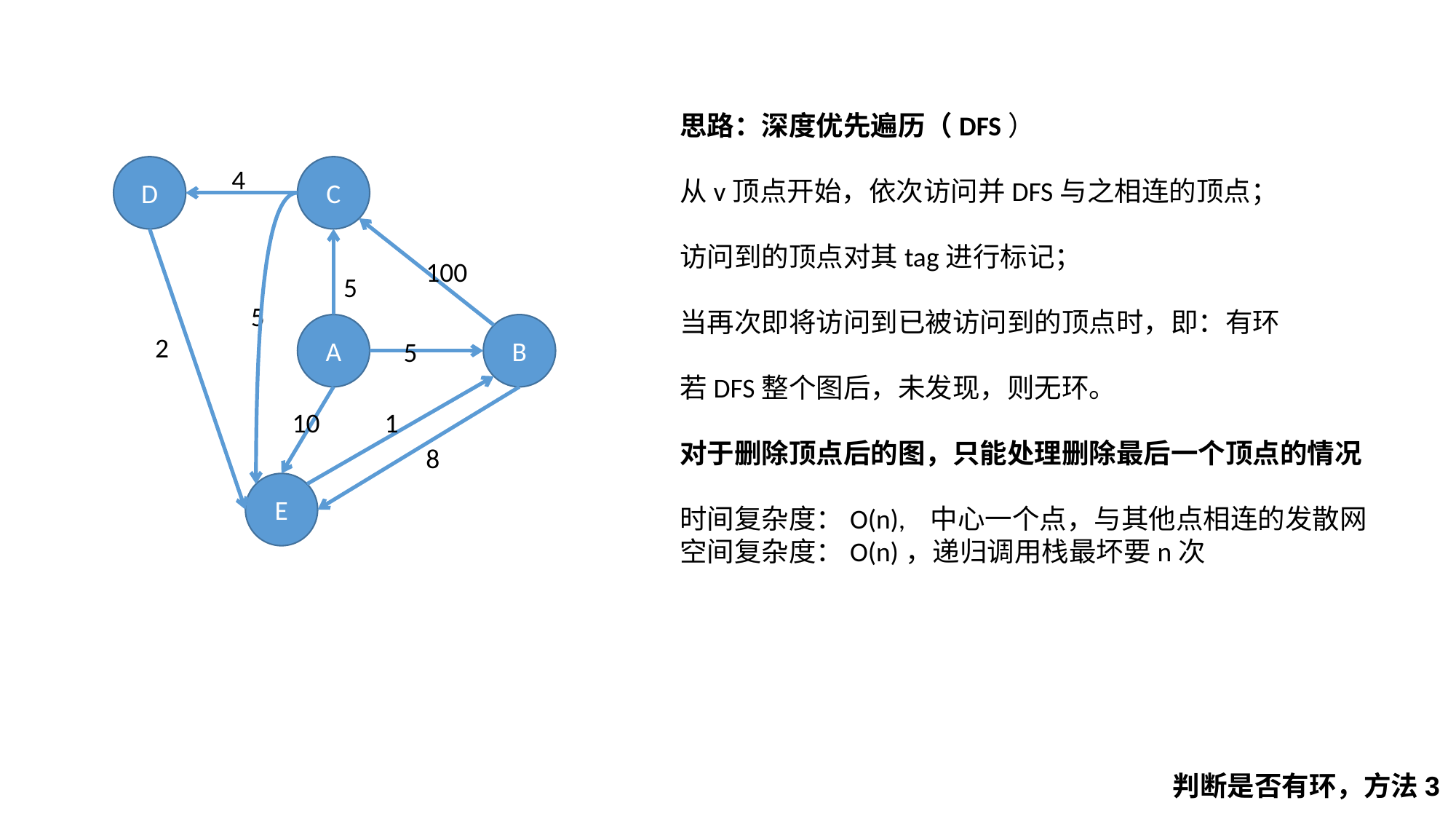

思路：深度优先遍历（DFS）

从v顶点开始，依次访问并DFS与之相连的顶点；

访问到的顶点对其tag进行标记；

当再次即将访问到已被访问到的顶点时，即：有环

若DFS整个图后，未发现，则无环。

对于删除顶点后的图，只能处理删除最后一个顶点的情况

时间复杂度：O(n),   中心一个点，与其他点相连的发散网
空间复杂度：O(n)，递归调用栈最坏要n次
D
4
C
100
5
5
A
B
2
5
10
1
8
E
判断是否有环，方法3